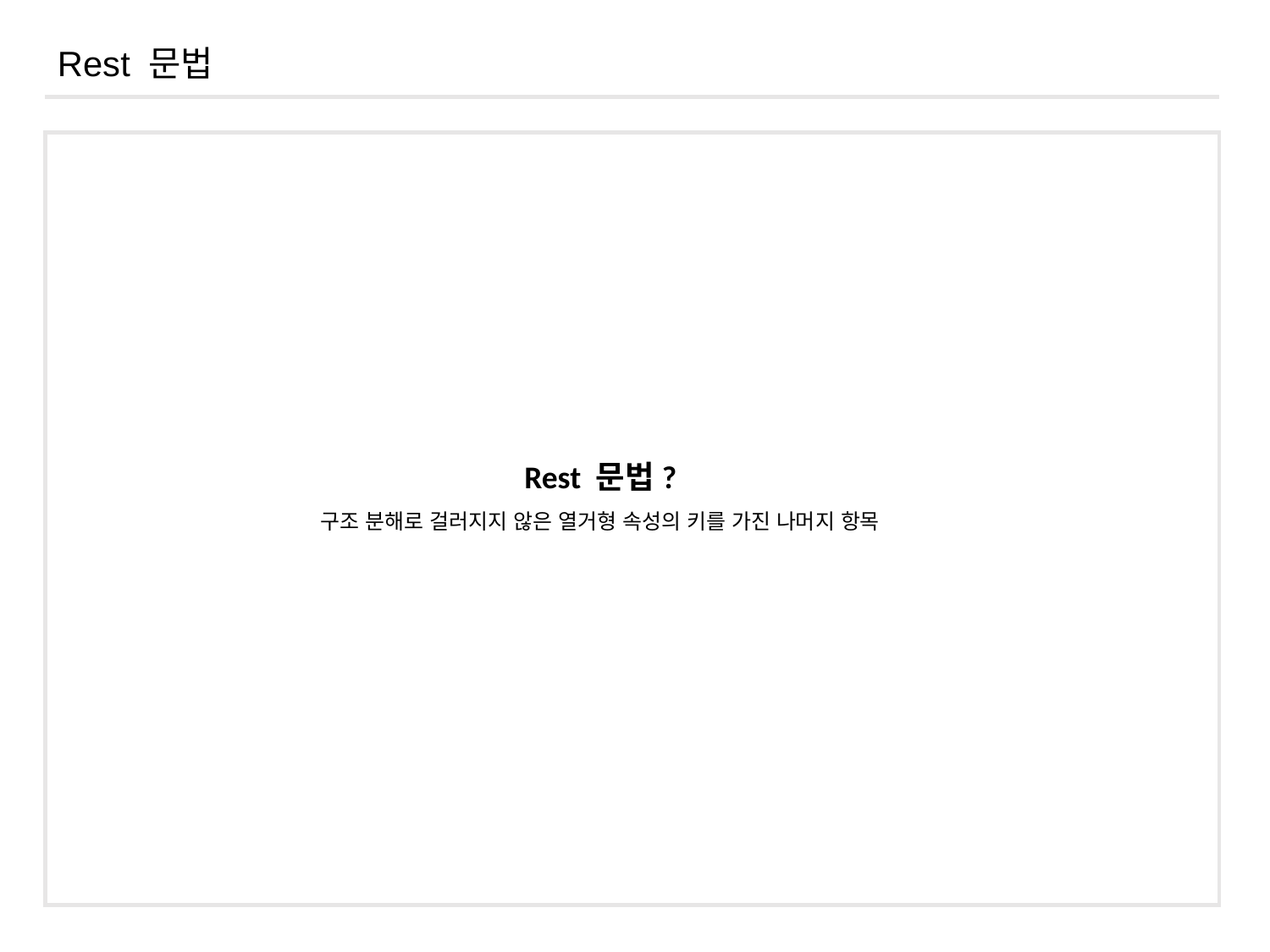

Rest 문법

Rest 문법?
구조 분해로 걸러지지 않은 열거형 속성의 키를 가진 나머지 항목